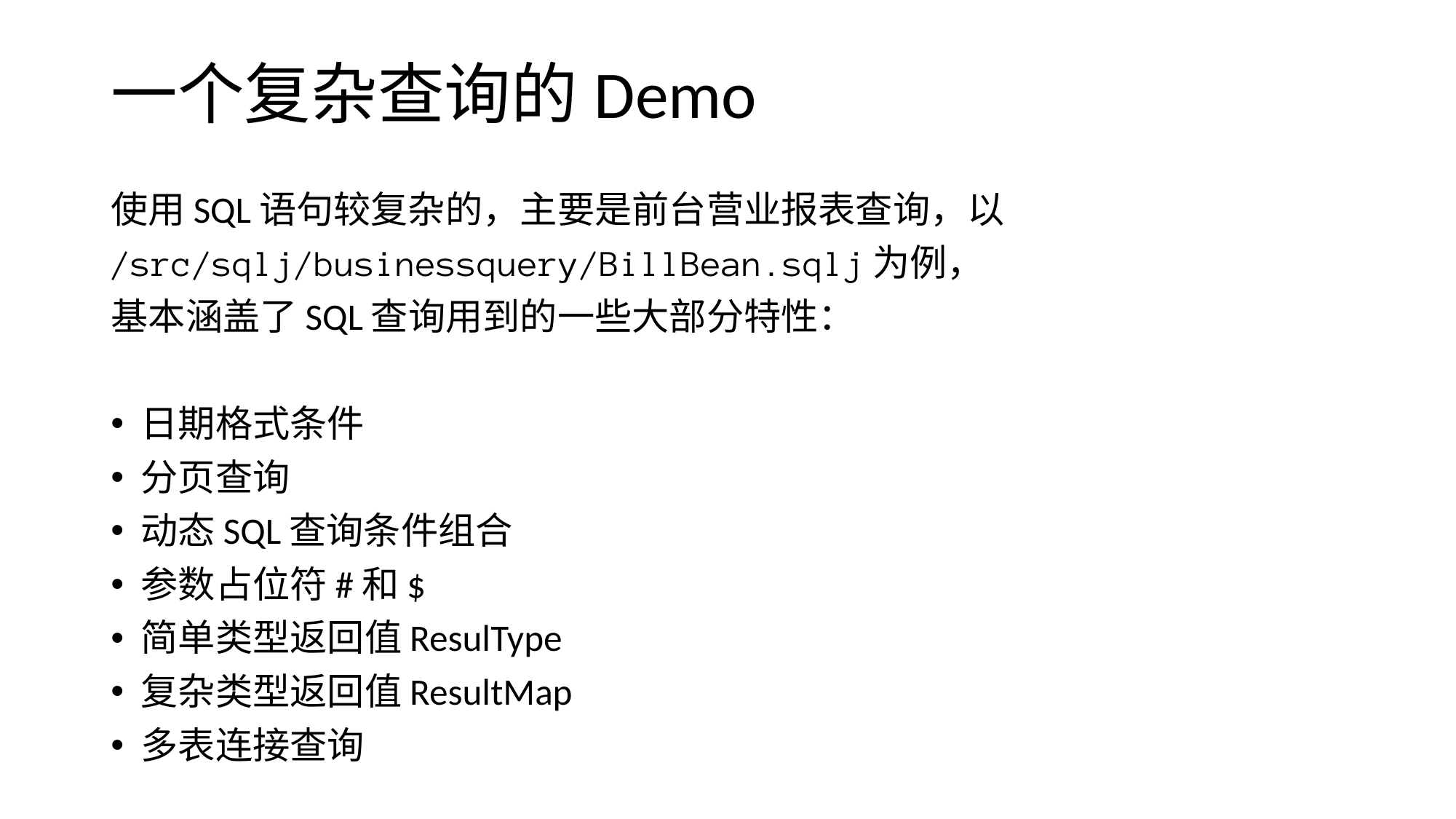

# 一个复杂查询的Demo
使用SQL语句较复杂的，主要是前台营业报表查询，以
/src/sqlj/businessquery/BillBean.sqlj为例，
基本涵盖了SQL查询用到的一些大部分特性：

日期格式条件
分页查询
动态SQL查询条件组合
参数占位符#和$
简单类型返回值ResulType
复杂类型返回值ResultMap
多表连接查询